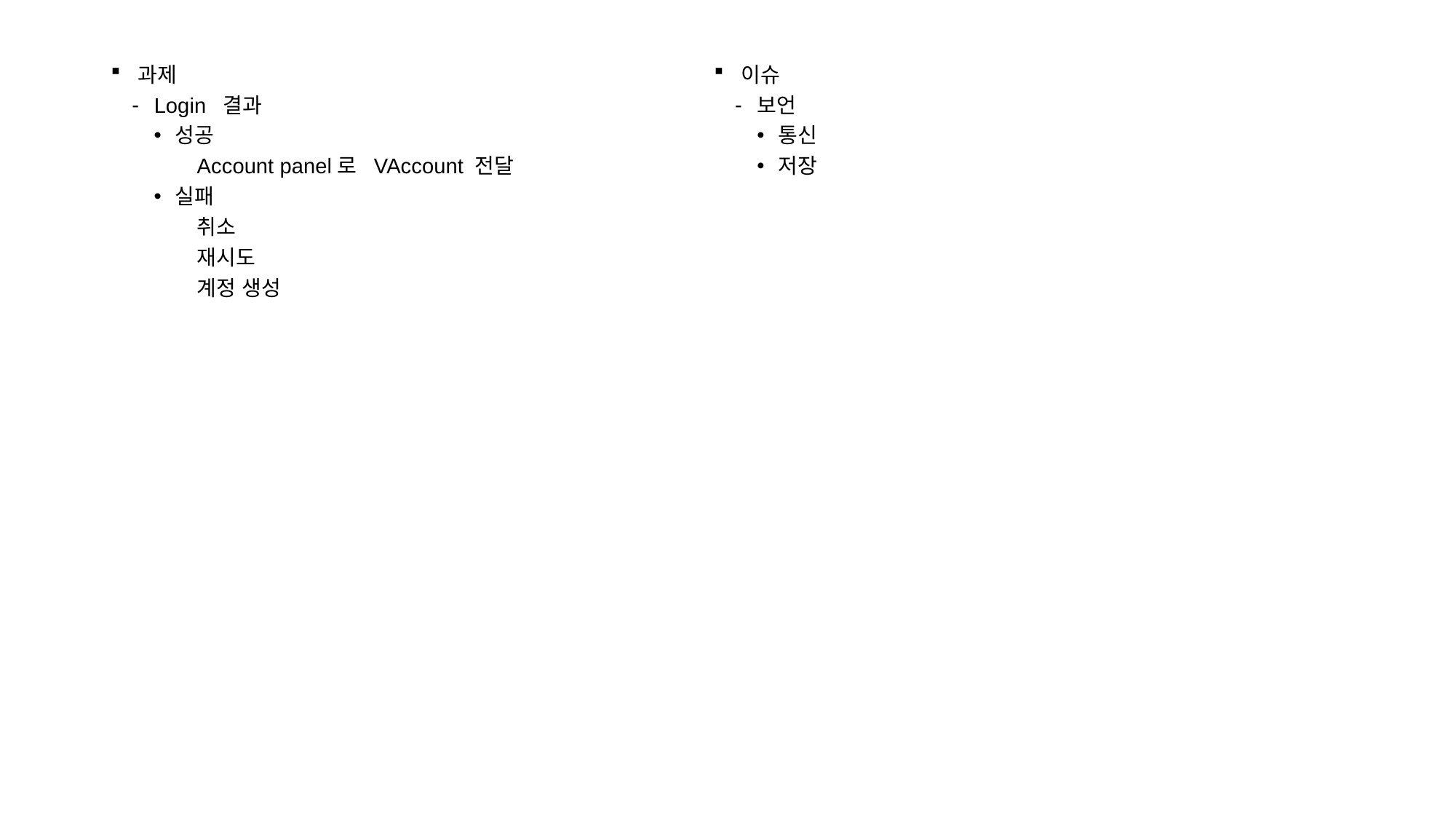

과제
Login  결과
성공
Account panel로  VAccount 전달
실패
취소
재시도
계정 생성
이슈
보언
통신
저장